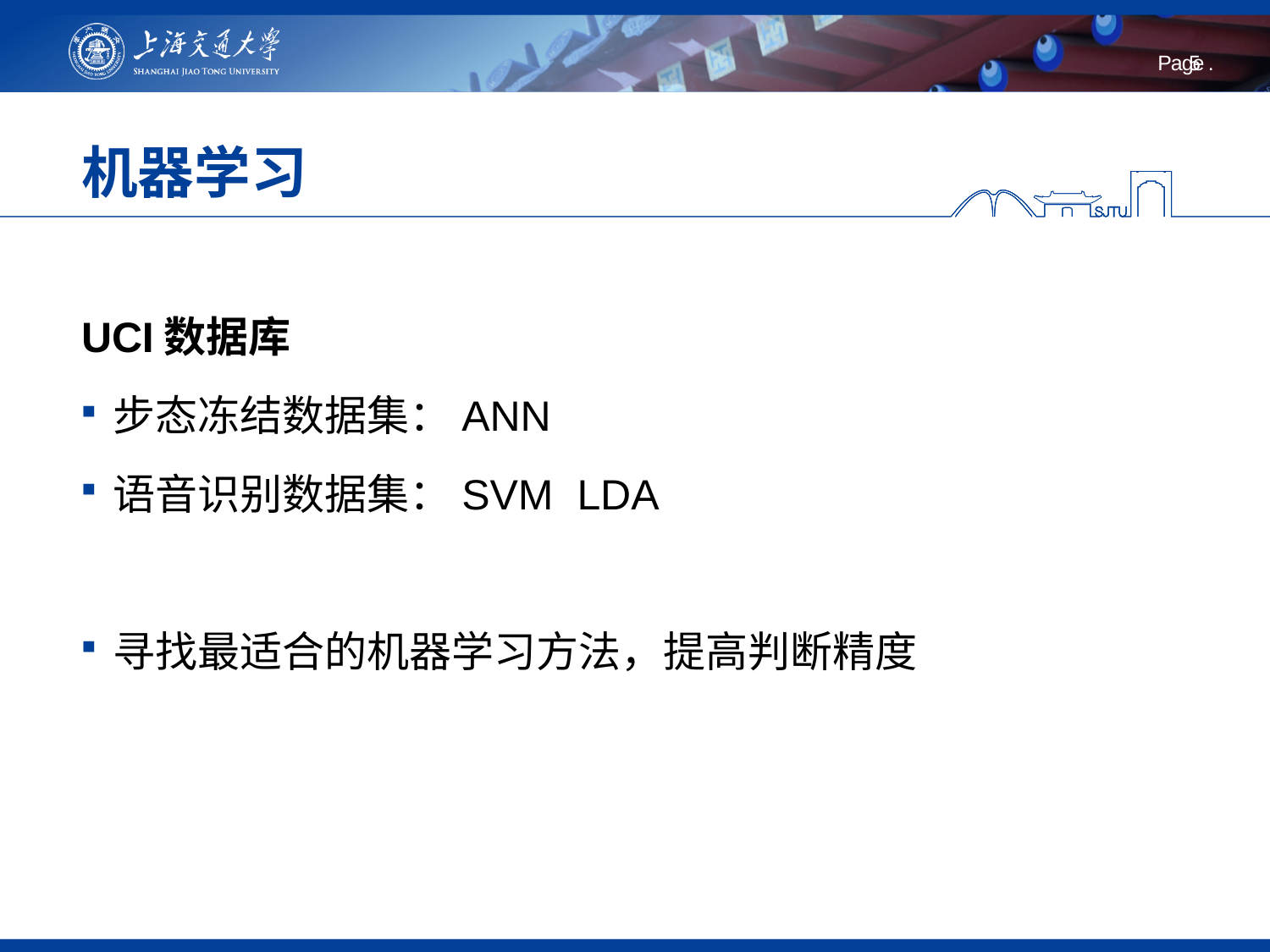

# 机器学习

UCI数据库
步态冻结数据集：ANN
语音识别数据集：SVM  LDA

寻找最适合的机器学习方法，提高判断精度